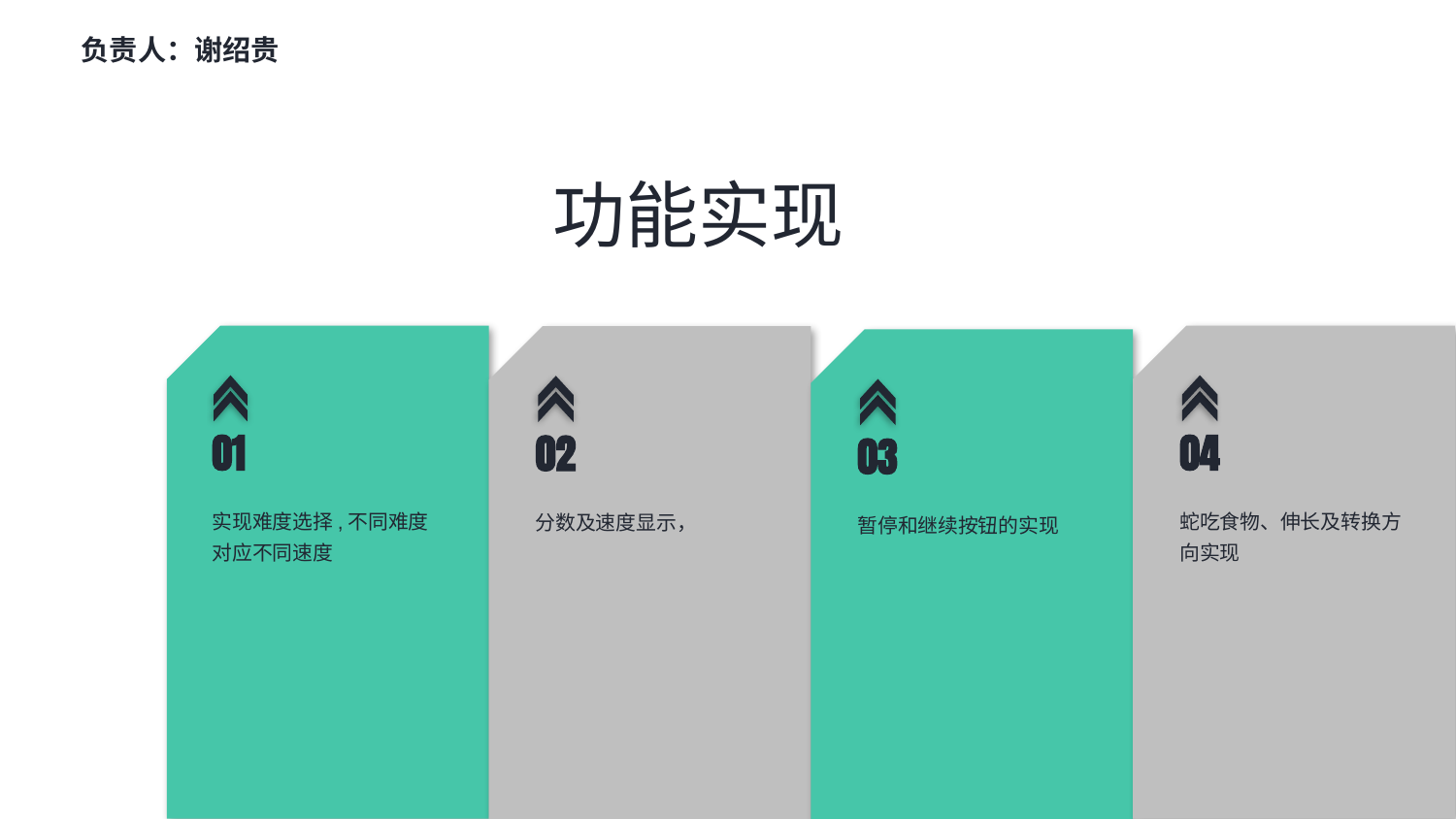

负责人：谢绍贵
功能实现

01
04
02
03
实现难度选择,不同难度对应不同速度
蛇吃食物、伸长及转换方向实现
分数及速度显示，
暂停和继续按钮的实现